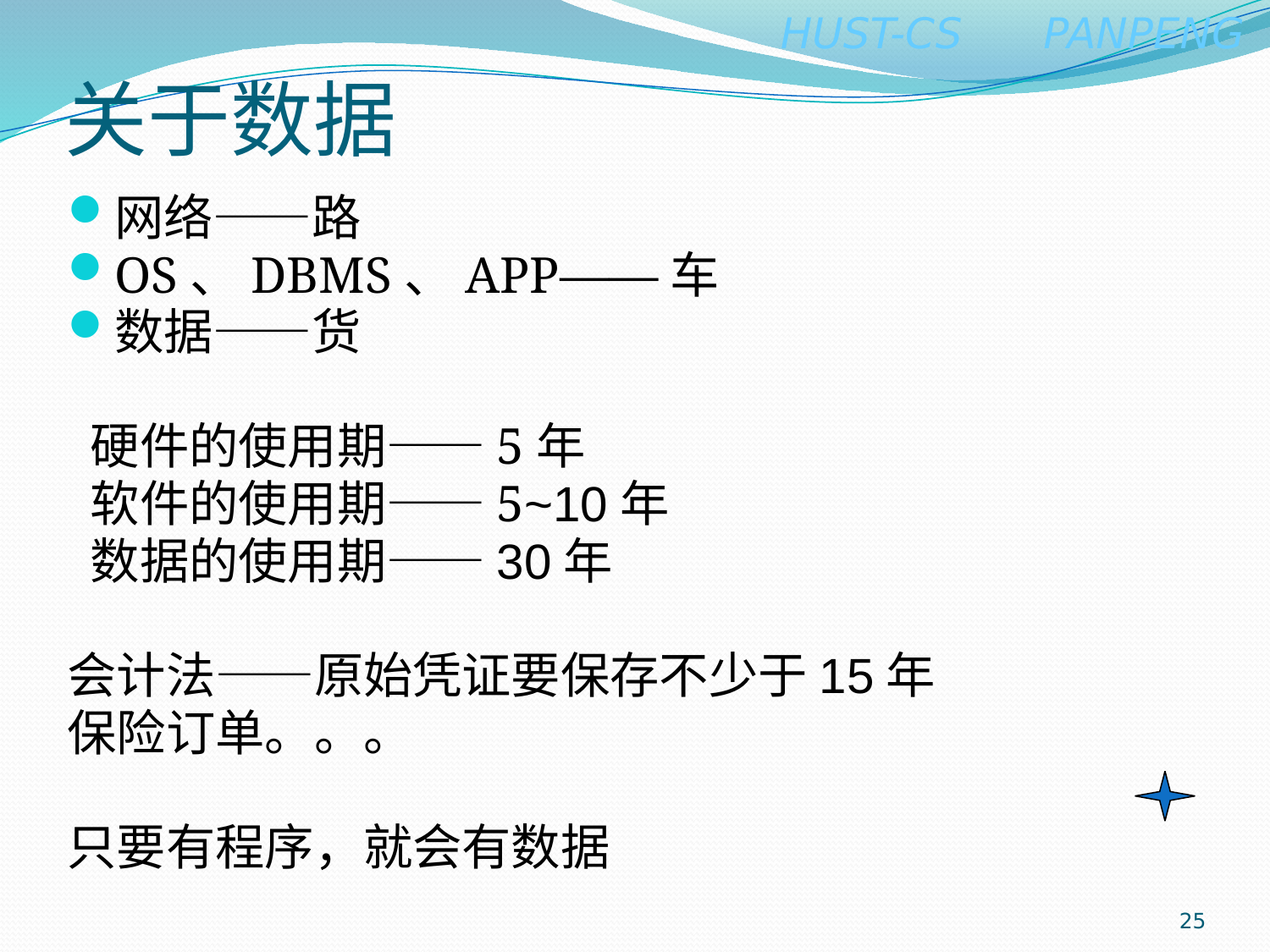

# 关于数据
网络——路
OS、DBMS、APP——车
数据——货

 硬件的使用期——5年
 软件的使用期——5~10年
 数据的使用期——30年

会计法——原始凭证要保存不少于15年
保险订单。。。

只要有程序，就会有数据

25